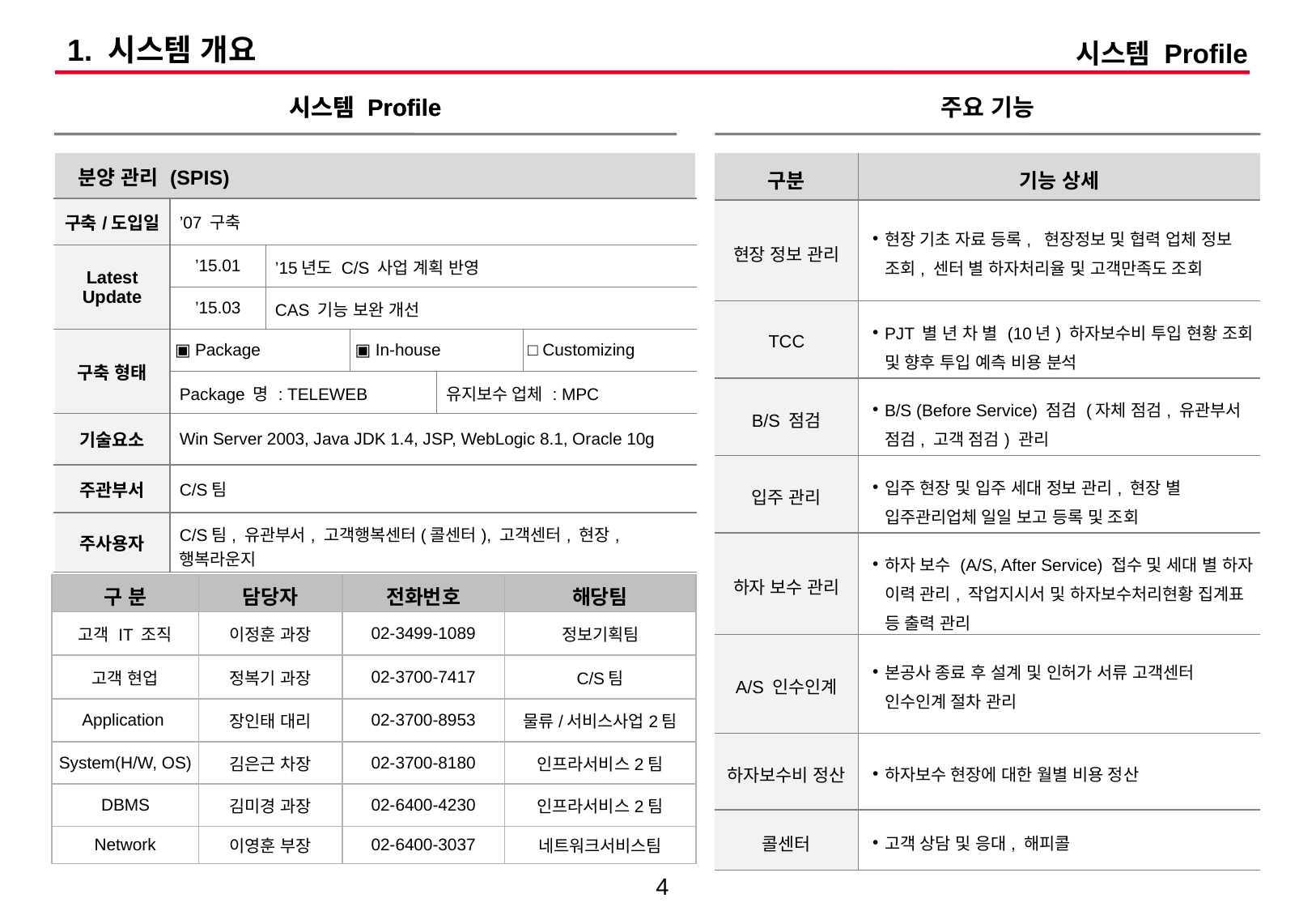

# 1. 시스템 개요
시스템 Profile
시스템 Profile

시스템 Profile

주요 기능

| 분양 관리 (SPIS) |  |  |  |  |  |
| --- | --- | --- | --- | --- | --- |
| 구축/도입일 | ’07 구축 |  |  |  |  |
| Latest Update | ’15.01 | ’15년도 C/S 사업 계획 반영 |  |  |  |
|  | ’15.03 | CAS 기능 보완 개선 |  |  |  |
| 구축 형태 | ▣ Package |  | ▣ In-house |  | □ Customizing |
|  | Package 명 : TELEWEB |  |  | 유지보수 업체 : MPC |  |
| 기술요소 | Win Server 2003, Java JDK 1.4, JSP, WebLogic 8.1, Oracle 10g |  |  |  |  |
| 주관부서 | C/S팀 |  |  |  |  |
| 주사용자 | C/S팀, 유관부서, 고객행복센터(콜센터), 고객센터, 현장, 행복라운지 |  |  |  |  |
| 구분 | 기능 상세 |
| --- | --- |
| 현장 정보 관리 | 현장 기초 자료 등록, 현장정보 및 협력 업체 정보 조회, 센터 별 하자처리율 및 고객만족도 조회 |
| TCC | PJT 별 년 차 별 (10년) 하자보수비 투입 현황 조회 및 향후 투입 예측 비용 분석 |
| B/S 점검 | B/S (Before Service) 점검 (자체 점검, 유관부서 점검, 고객 점검) 관리 |
| 입주 관리 | 입주 현장 및 입주 세대 정보 관리, 현장 별 입주관리업체 일일 보고 등록 및 조회 |
| 하자 보수 관리 | 하자 보수 (A/S, After Service) 접수 및 세대 별 하자 이력 관리, 작업지시서 및 하자보수처리현황 집계표 등 출력 관리 |
| A/S 인수인계 | 본공사 종료 후 설계 및 인허가 서류 고객센터 인수인계 절차 관리 |
| 하자보수비 정산 | 하자보수 현장에 대한 월별 비용 정산 |
| 콜센터 | 고객 상담 및 응대, 해피콜 |
| 구 분 | 담당자 | 전화번호 | 해당팀 |
| --- | --- | --- | --- |
| 고객 IT 조직 | 이정훈 과장 | 02-3499-1089 | 정보기획팀 |
| 고객 현업 | 정복기 과장 | 02-3700-7417 | C/S팀 |
| Application | 장인태 대리 | 02-3700-8953 | 물류/서비스사업2팀 |
| System(H/W, OS) | 김은근 차장 | 02-3700-8180 | 인프라서비스2팀 |
| DBMS | 김미경 과장 | 02-6400-4230 | 인프라서비스2팀 |
| Network | 이영훈 부장 | 02-6400-3037 | 네트워크서비스팀 |